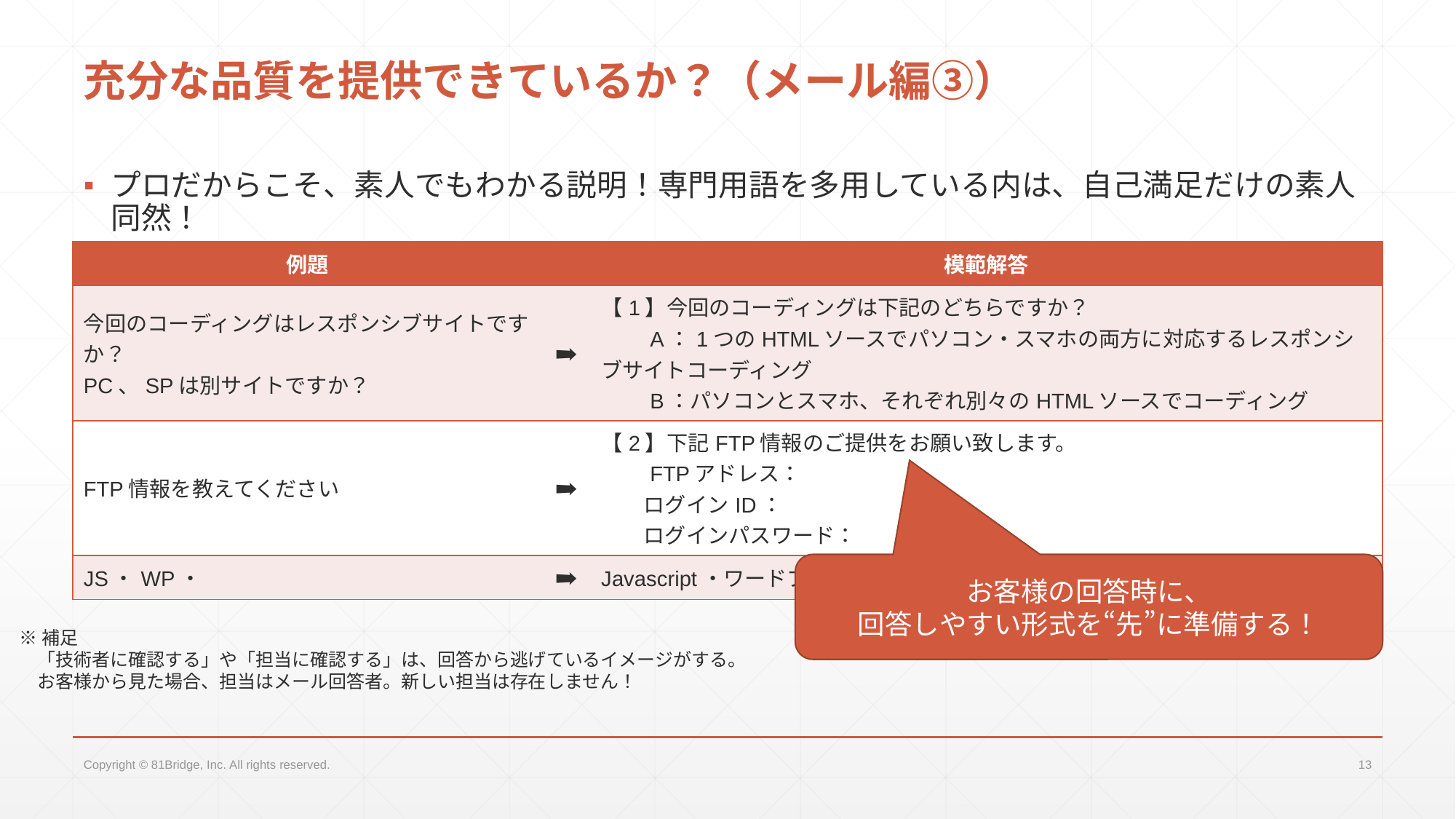

# 充分な品質を提供できているか？（メール編③）
プロだからこそ、素人でもわかる説明！専門用語を多用している内は、自己満足だけの素人同然！
| 例題 |  | 模範解答 |
| --- | --- | --- |
| 今回のコーディングはレスポンシブサイトですか？ PC、SPは別サイトですか？ | ➡ | 【1】今回のコーディングは下記のどちらですか？ 　　A：1つのHTMLソースでパソコン・スマホの両方に対応するレスポンシブサイトコーディング 　　B：パソコンとスマホ、それぞれ別々のHTMLソースでコーディング |
| FTP情報を教えてください | ➡ | 【2】下記FTP情報のご提供をお願い致します。 　　FTPアドレス： 　　ログインID： 　　ログインパスワード： |
| JS・WP・ | ➡ | Javascript・ワードプレス |
お客様の回答時に、
回答しやすい形式を“先”に準備する！
※補足
　「技術者に確認する」や「担当に確認する」は、回答から逃げているイメージがする。
　お客様から見た場合、担当はメール回答者。新しい担当は存在しません！
Copyright © 81Bridge, Inc. All rights reserved.
13